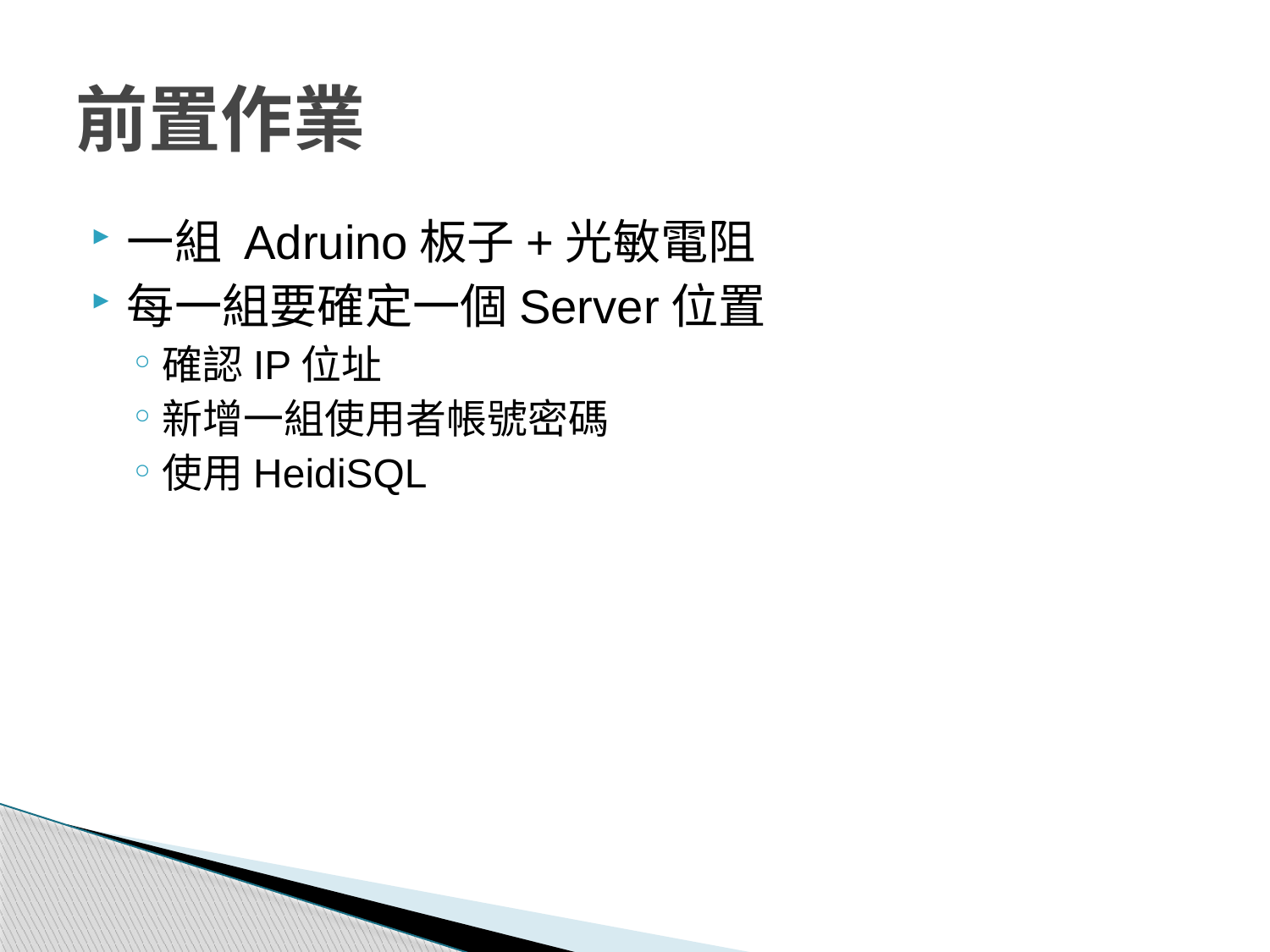

# 前置作業
一組 Adruino板子+光敏電阻
每一組要確定一個Server位置
確認IP位址
新增一組使用者帳號密碼
使用HeidiSQL